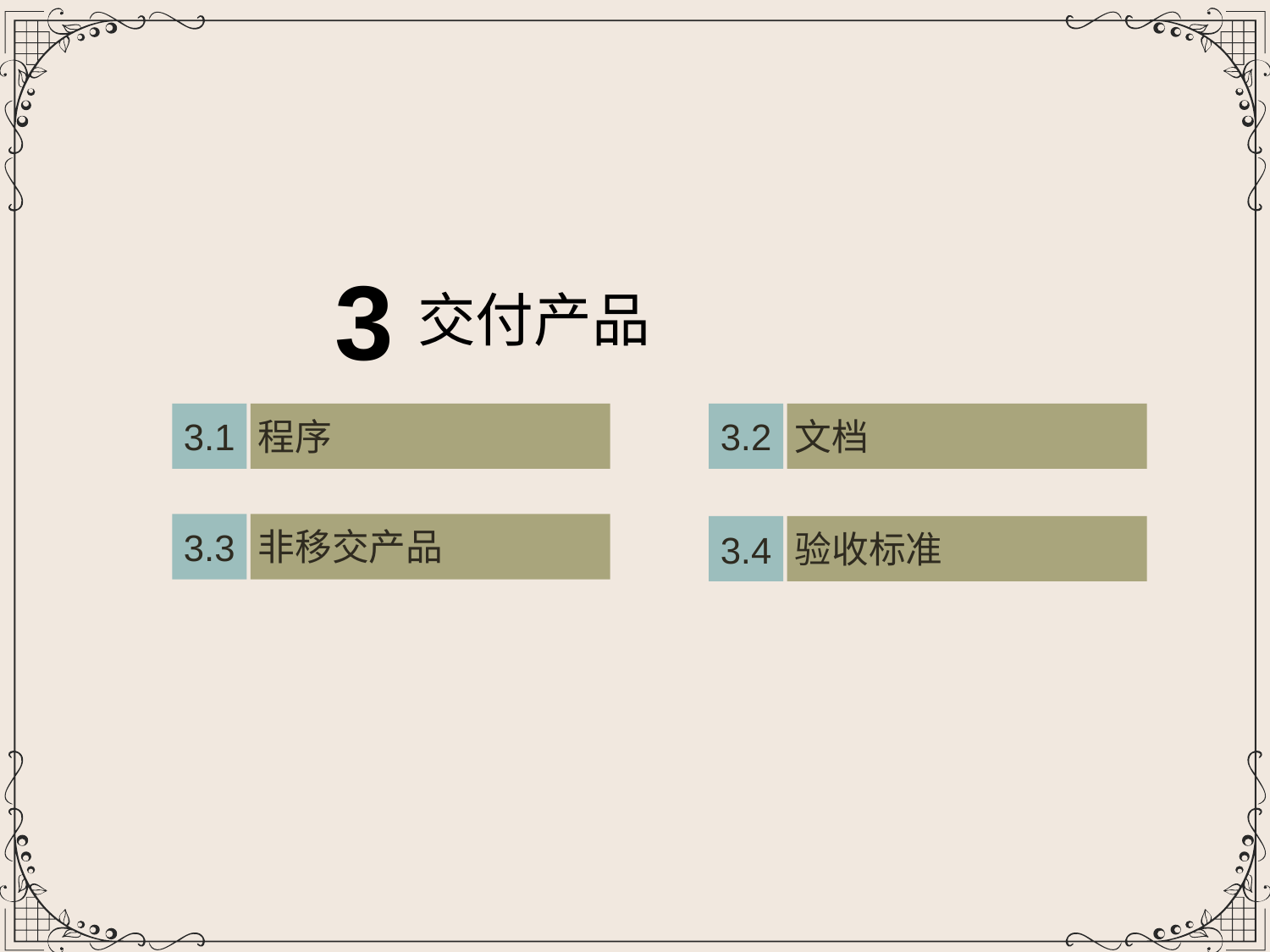

3
交付产品
3.1
程序
3.2
文档
3.3
非移交产品
3.4
验收标准